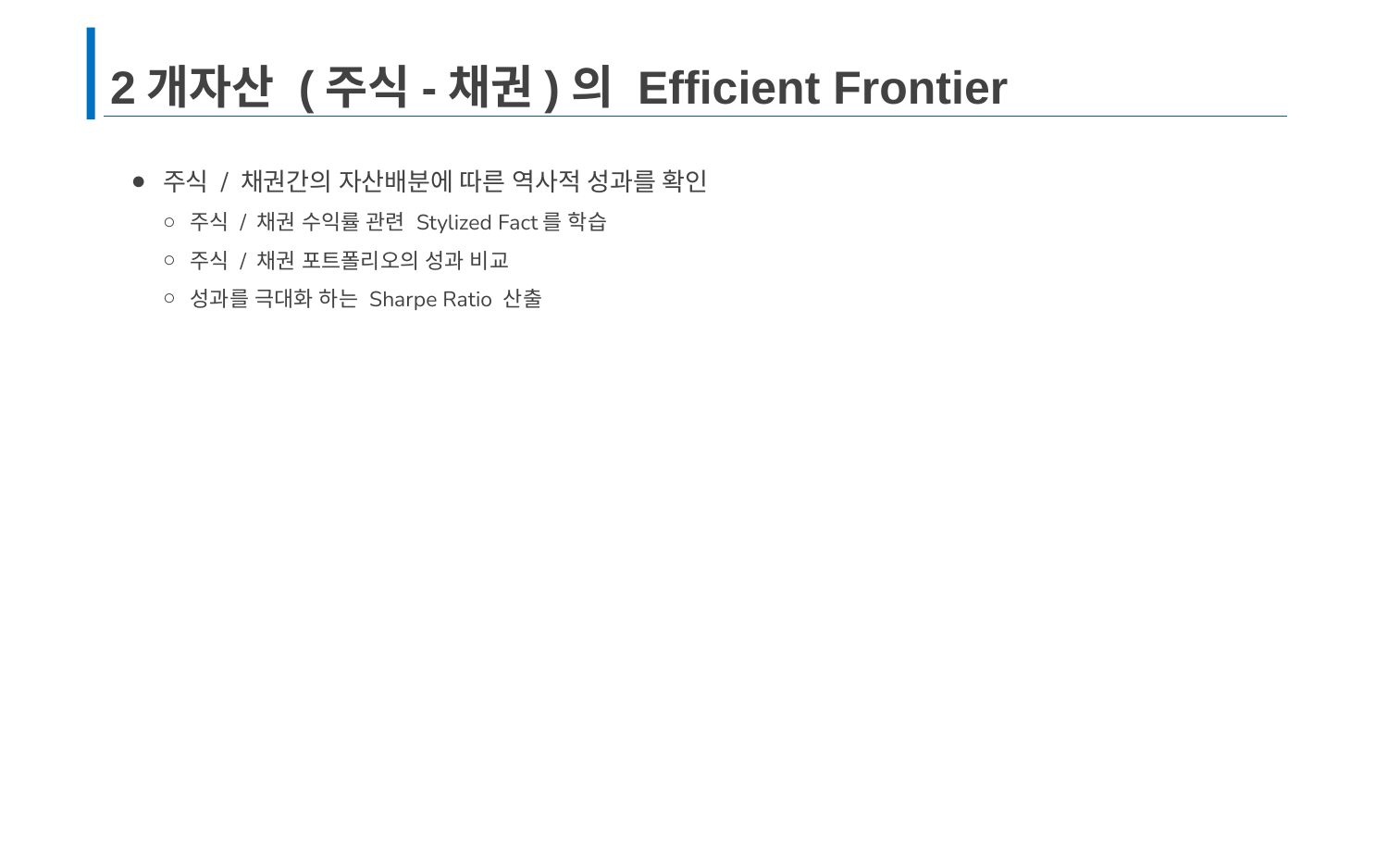

# 2개자산 (주식-채권)의 Efficient Frontier
주식 / 채권간의 자산배분에 따른 역사적 성과를 확인
주식 / 채권 수익률 관련 Stylized Fact를 학습
주식 / 채권 포트폴리오의 성과 비교
성과를 극대화 하는 Sharpe Ratio 산출